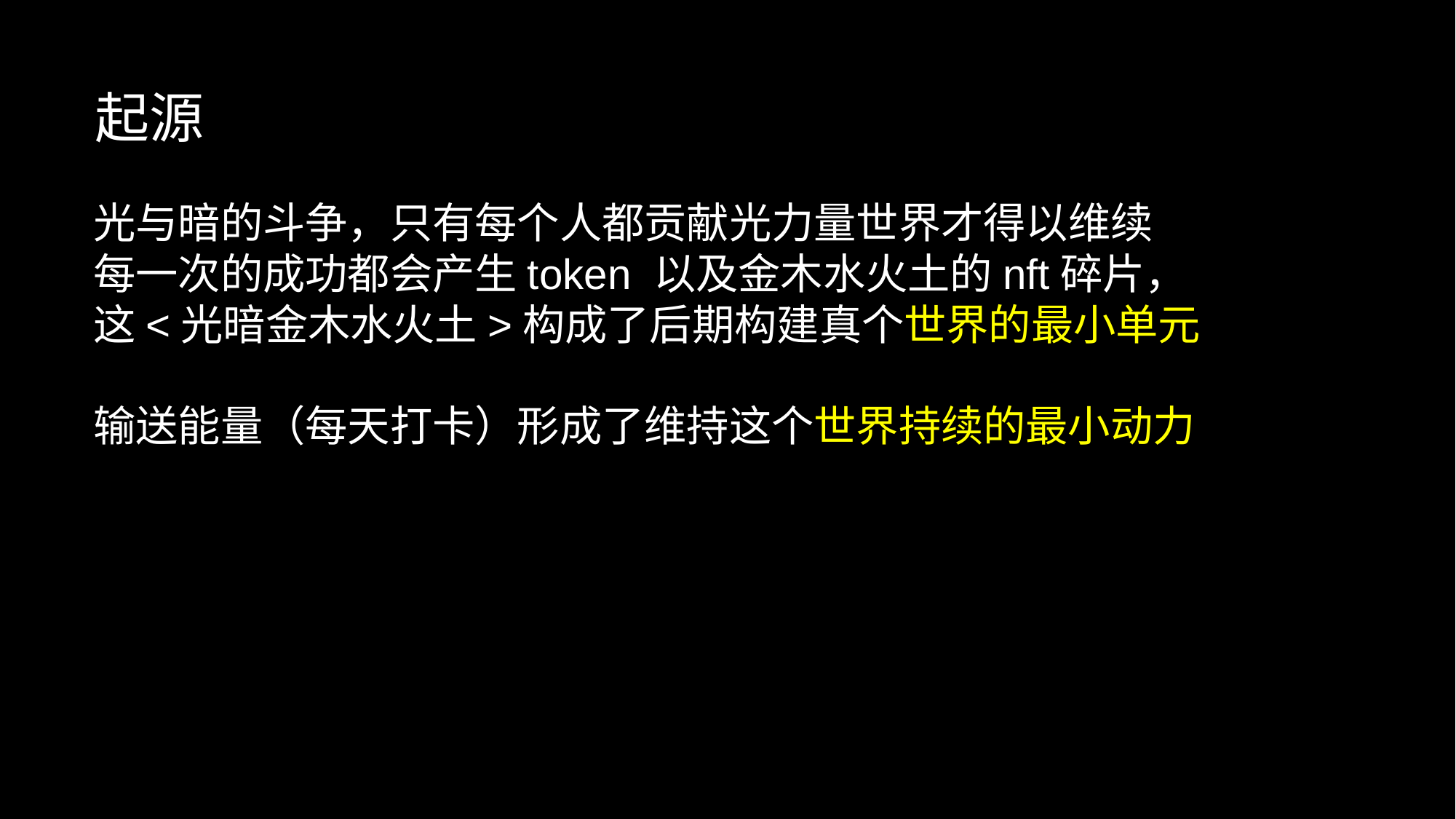

起源
光与暗的斗争，只有每个人都贡献光力量世界才得以维续
每一次的成功都会产生token 以及金木水火土的nft碎片，
这<光暗金木水火土>构成了后期构建真个世界的最小单元

输送能量（每天打卡）形成了维持这个世界持续的最小动力